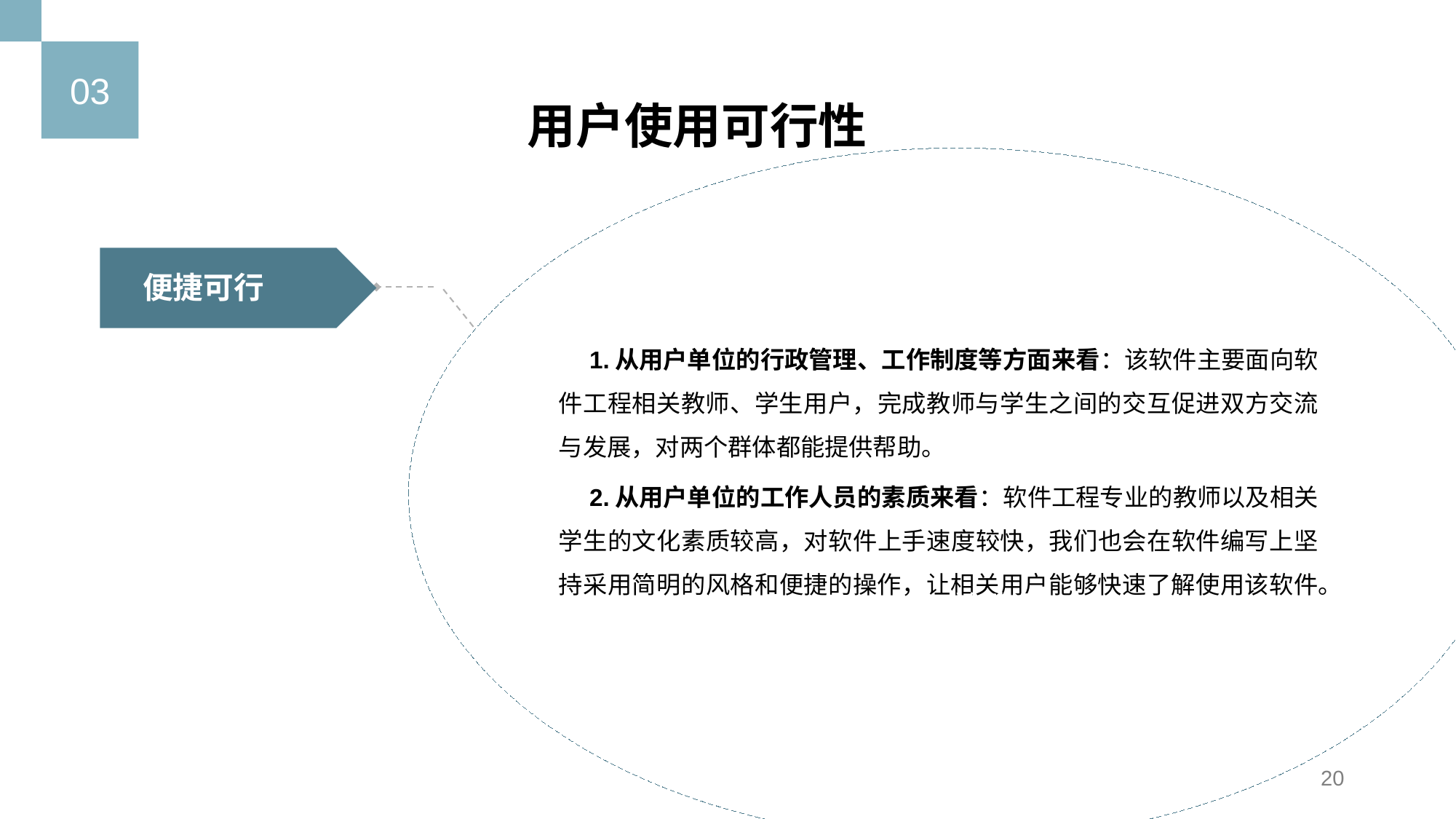

03
用户使用可行性

1.从用户单位的行政管理、工作制度等方面来看：该软件主要面向软件工程相关教师、学生用户，完成教师与学生之间的交互促进双方交流与发展，对两个群体都能提供帮助。
2.从用户单位的工作人员的素质来看：软件工程专业的教师以及相关学生的文化素质较高，对软件上手速度较快，我们也会在软件编写上坚持采用简明的风格和便捷的操作，让相关用户能够快速了解使用该软件。
便捷可行
关键词
关键词
20